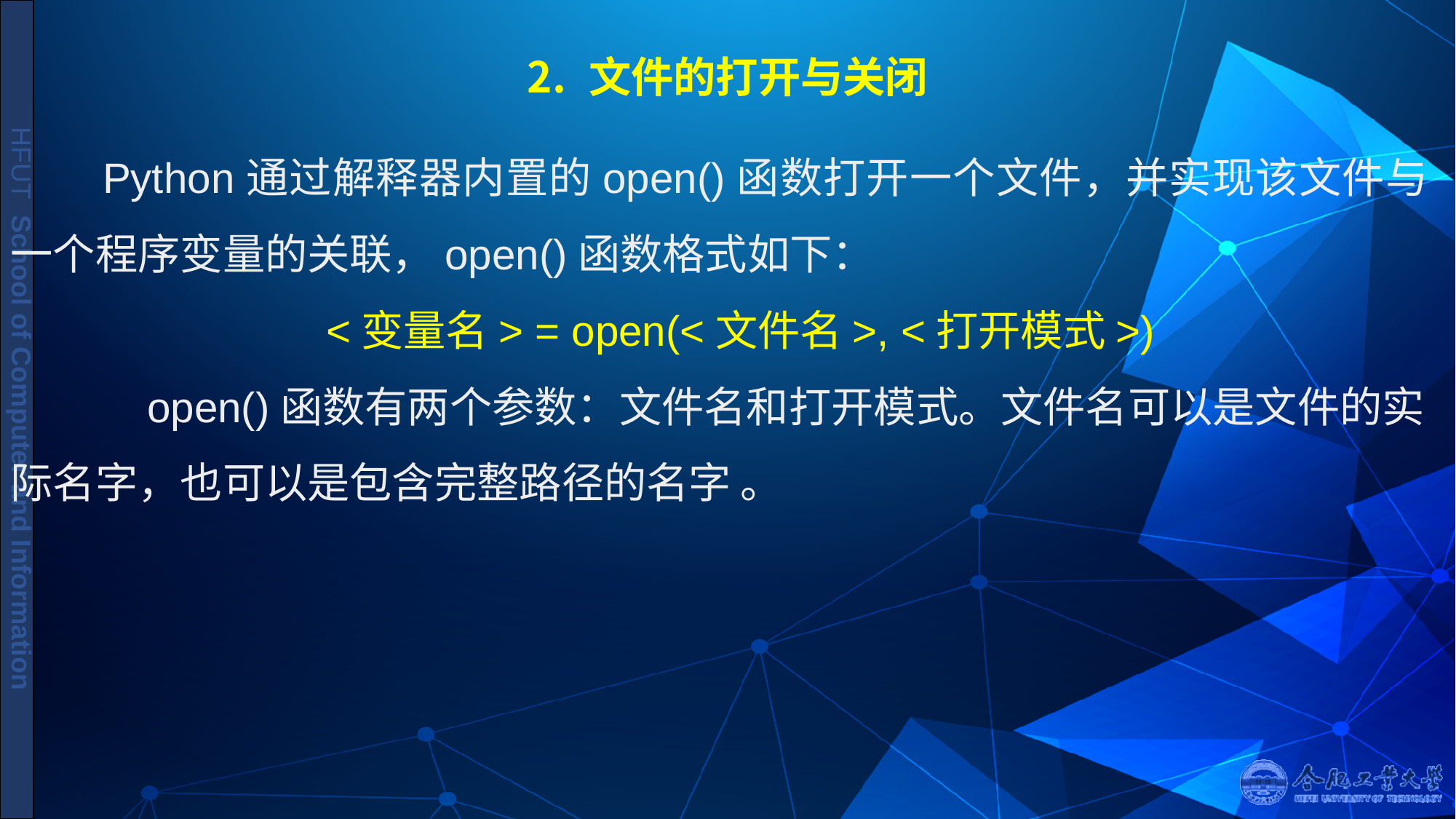

# 文件的打开与关闭
   Python通过解释器内置的open()函数打开一个文件，并实现该文件与一个程序变量的关联，open()函数格式如下：
 <变量名> = open(<文件名>, <打开模式>)
       open()函数有两个参数：文件名和打开模式。文件名可以是文件的实际名字，也可以是包含完整路径的名字 。